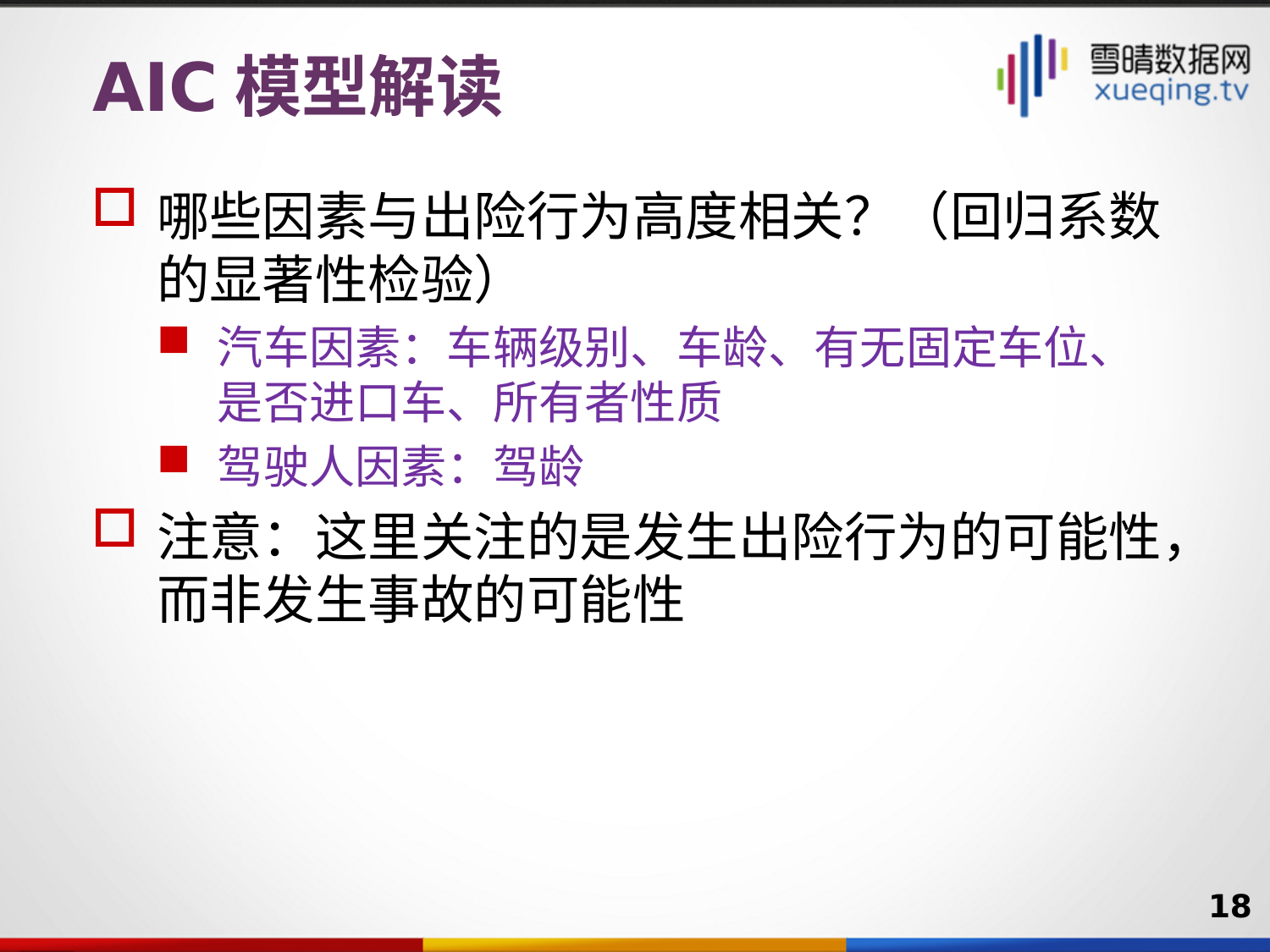

# AIC模型解读
哪些因素与出险行为高度相关？（回归系数的显著性检验）
汽车因素：车辆级别、车龄、有无固定车位、是否进口车、所有者性质
驾驶人因素：驾龄
注意：这里关注的是发生出险行为的可能性，而非发生事故的可能性
18